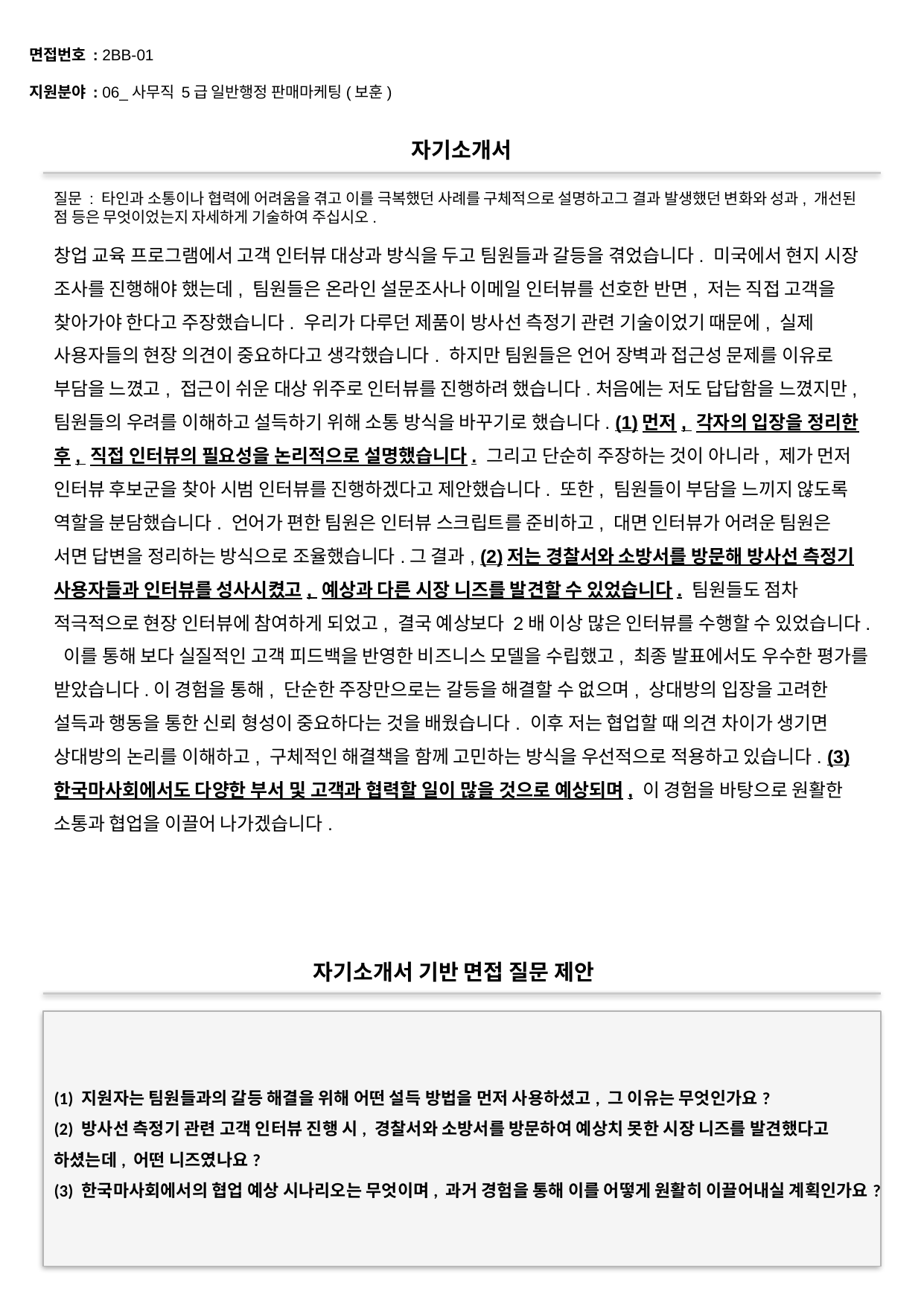

면접번호 : 2BB-01

지원분야 : 06_사무직 5급 일반행정 판매마케팅(보훈)
#

자기소개서

질문 : 타인과 소통이나 협력에 어려움을 겪고 이를 극복했던 사례를 구체적으로 설명하고그 결과 발생했던 변화와 성과, 개선된 점 등은 무엇이었는지 자세하게 기술하여 주십시오.

창업 교육 프로그램에서 고객 인터뷰 대상과 방식을 두고 팀원들과 갈등을 겪었습니다. 미국에서 현지 시장 조사를 진행해야 했는데, 팀원들은 온라인 설문조사나 이메일 인터뷰를 선호한 반면, 저는 직접 고객을 찾아가야 한다고 주장했습니다. 우리가 다루던 제품이 방사선 측정기 관련 기술이었기 때문에, 실제 사용자들의 현장 의견이 중요하다고 생각했습니다. 하지만 팀원들은 언어 장벽과 접근성 문제를 이유로 부담을 느꼈고, 접근이 쉬운 대상 위주로 인터뷰를 진행하려 했습니다.처음에는 저도 답답함을 느꼈지만, 팀원들의 우려를 이해하고 설득하기 위해 소통 방식을 바꾸기로 했습니다. (1)먼저, 각자의 입장을 정리한 후, 직접 인터뷰의 필요성을 논리적으로 설명했습니다. 그리고 단순히 주장하는 것이 아니라, 제가 먼저 인터뷰 후보군을 찾아 시범 인터뷰를 진행하겠다고 제안했습니다. 또한, 팀원들이 부담을 느끼지 않도록 역할을 분담했습니다. 언어가 편한 팀원은 인터뷰 스크립트를 준비하고, 대면 인터뷰가 어려운 팀원은 서면 답변을 정리하는 방식으로 조율했습니다.그 결과, (2)저는 경찰서와 소방서를 방문해 방사선 측정기 사용자들과 인터뷰를 성사시켰고, 예상과 다른 시장 니즈를 발견할 수 있었습니다. 팀원들도 점차 적극적으로 현장 인터뷰에 참여하게 되었고, 결국 예상보다 2배 이상 많은 인터뷰를 수행할 수 있었습니다. 이를 통해 보다 실질적인 고객 피드백을 반영한 비즈니스 모델을 수립했고, 최종 발표에서도 우수한 평가를 받았습니다.이 경험을 통해, 단순한 주장만으로는 갈등을 해결할 수 없으며, 상대방의 입장을 고려한 설득과 행동을 통한 신뢰 형성이 중요하다는 것을 배웠습니다. 이후 저는 협업할 때 의견 차이가 생기면 상대방의 논리를 이해하고, 구체적인 해결책을 함께 고민하는 방식을 우선적으로 적용하고 있습니다. (3)한국마사회에서도 다양한 부서 및 고객과 협력할 일이 많을 것으로 예상되며, 이 경험을 바탕으로 원활한 소통과 협업을 이끌어 나가겠습니다.

자기소개서 기반 면접 질문 제안

(1) 지원자는 팀원들과의 갈등 해결을 위해 어떤 설득 방법을 먼저 사용하셨고, 그 이유는 무엇인가요?
(2) 방사선 측정기 관련 고객 인터뷰 진행 시, 경찰서와 소방서를 방문하여 예상치 못한 시장 니즈를 발견했다고 하셨는데, 어떤 니즈였나요?
(3) 한국마사회에서의 협업 예상 시나리오는 무엇이며, 과거 경험을 통해 이를 어떻게 원활히 이끌어내실 계획인가요?